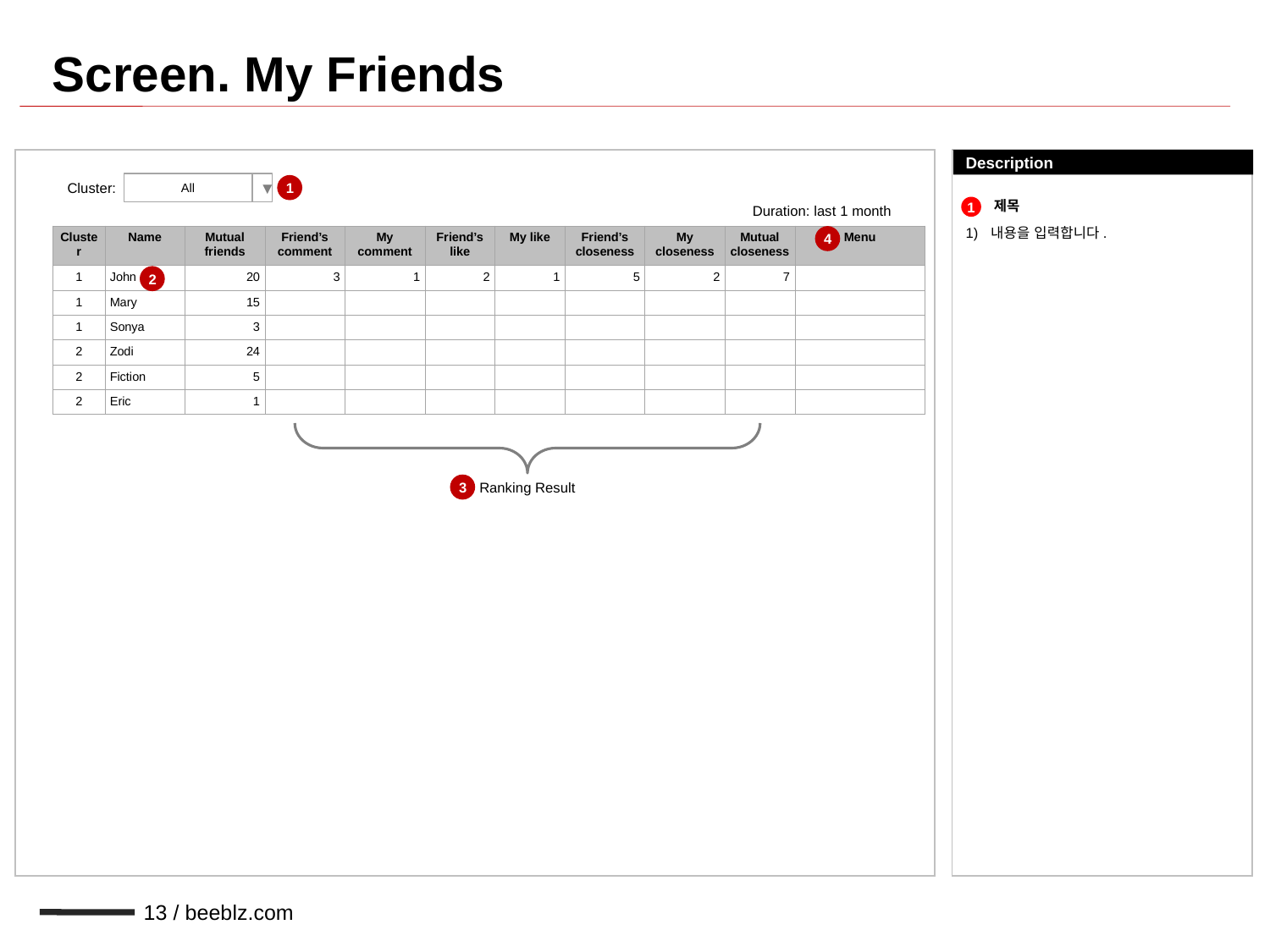

# Screen. My Friends

Description

▼
Cluster:
All
1
제목
1
Duration: last 1 month

내용을 입력합니다.
| Cluster | Name | Mutual friends | Friend’s comment | My comment | Friend’s like | My like | Friend’s closeness | My closeness | Mutual closeness | Menu |
| --- | --- | --- | --- | --- | --- | --- | --- | --- | --- | --- |
| 1 | John | 20 | 3 | 1 | 2 | 1 | 5 | 2 | 7 |  |
| 1 | Mary | 15 |  |  |  |  |  |  |  |  |
| 1 | Sonya | 3 |  |  |  |  |  |  |  |  |
| 2 | Zodi | 24 |  |  |  |  |  |  |  |  |
| 2 | Fiction | 5 |  |  |  |  |  |  |  |  |
| 2 | Eric | 1 |  |  |  |  |  |  |  |  |
4
2
Ranking Result
3